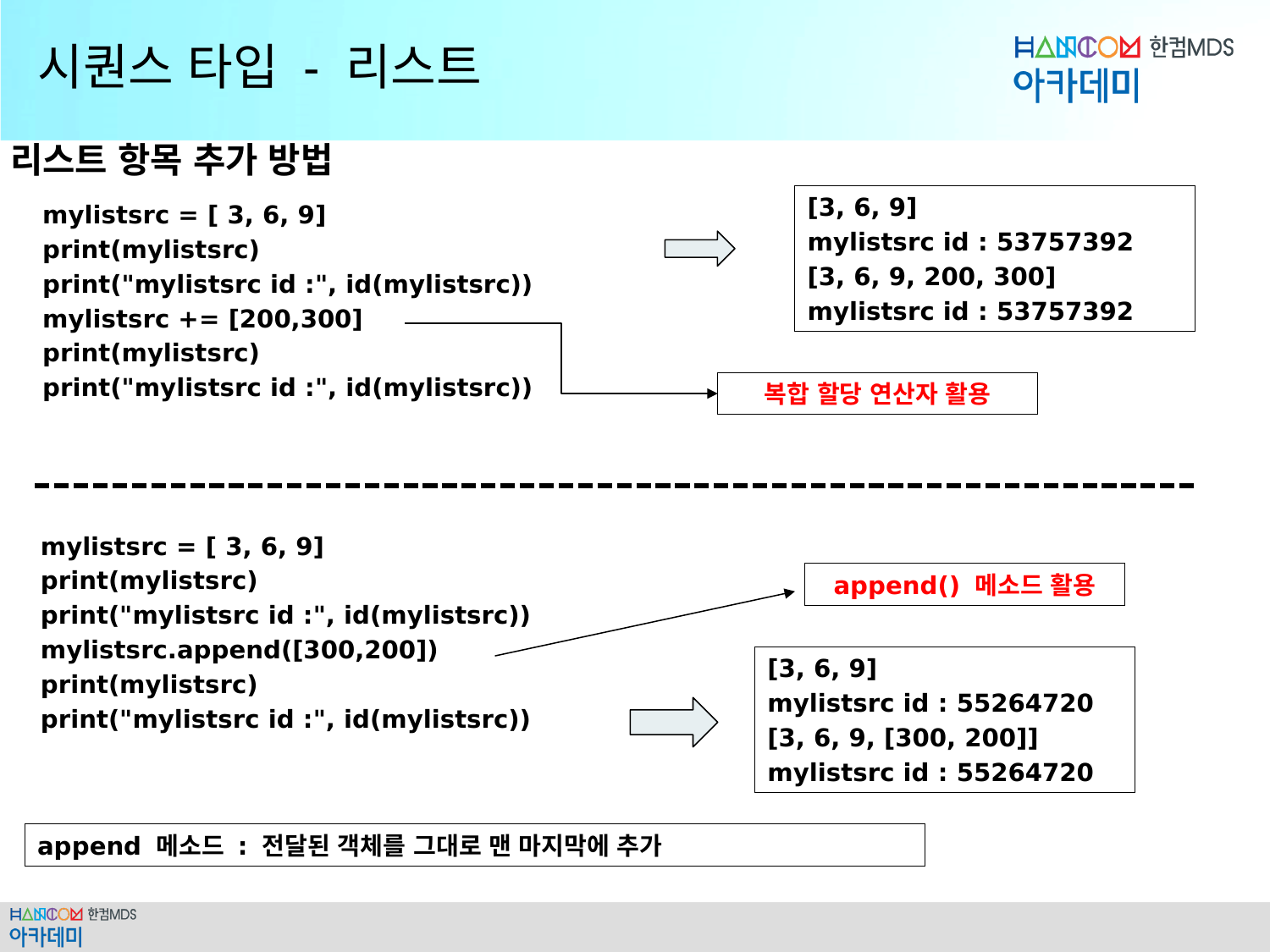

# 시퀀스 타입 - 리스트
리스트 항목 추가 방법
[3, 6, 9]
mylistsrc id : 53757392
[3, 6, 9, 200, 300]
mylistsrc id : 53757392
mylistsrc = [ 3, 6, 9]
print(mylistsrc)
print("mylistsrc id :", id(mylistsrc))
mylistsrc += [200,300]
print(mylistsrc)
print("mylistsrc id :", id(mylistsrc))

복합 할당 연산자 활용
mylistsrc = [ 3, 6, 9]
print(mylistsrc)
print("mylistsrc id :", id(mylistsrc))
mylistsrc.append([300,200])
print(mylistsrc)
print("mylistsrc id :", id(mylistsrc))
append() 메소드 활용
[3, 6, 9]
mylistsrc id : 55264720
[3, 6, 9, [300, 200]]
mylistsrc id : 55264720

append 메소드 : 전달된 객체를 그대로 맨 마지막에 추가